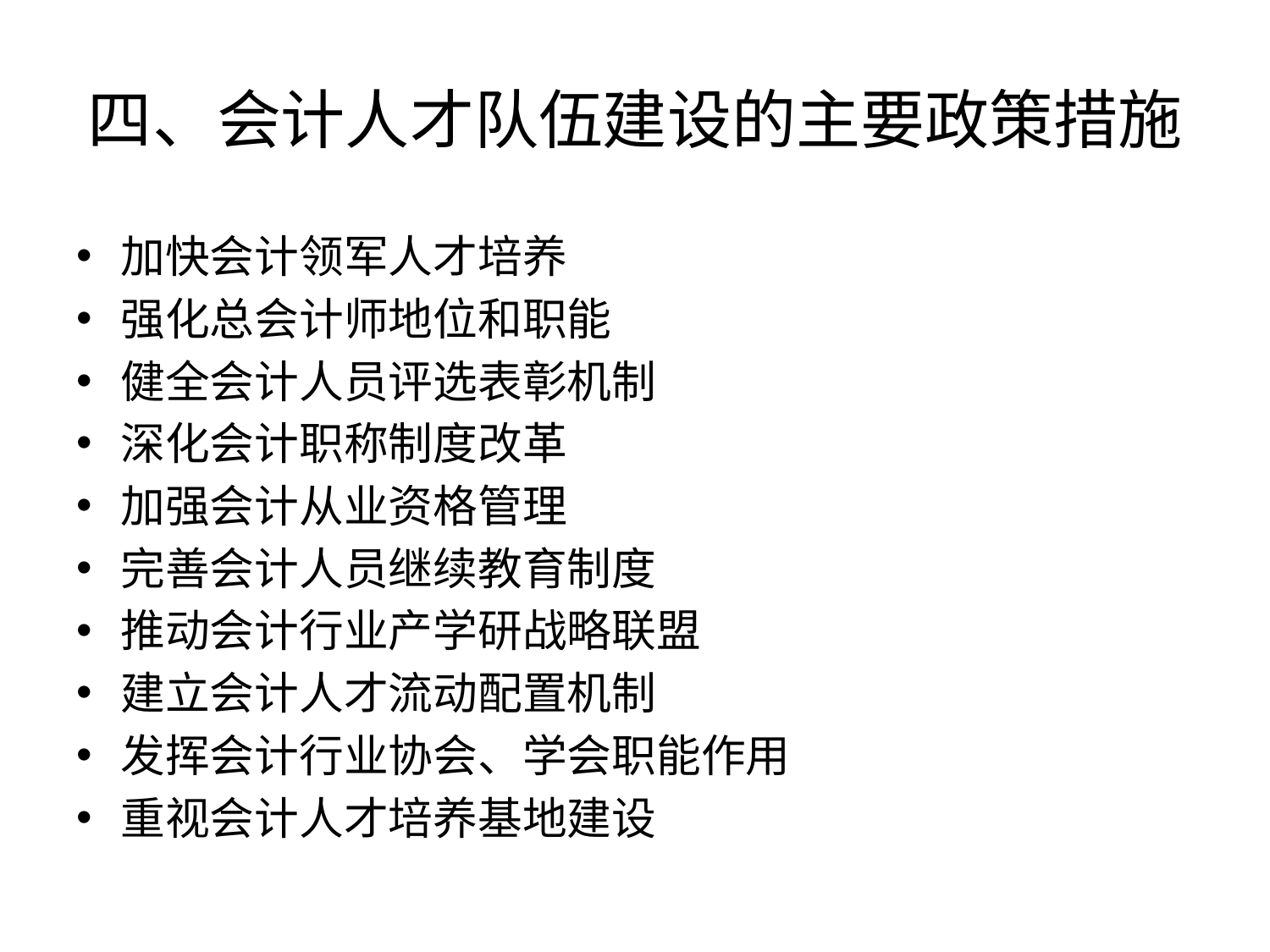

# 四、会计人才队伍建设的主要政策措施
加快会计领军人才培养
强化总会计师地位和职能
健全会计人员评选表彰机制
深化会计职称制度改革
加强会计从业资格管理
完善会计人员继续教育制度
推动会计行业产学研战略联盟
建立会计人才流动配置机制
发挥会计行业协会、学会职能作用
重视会计人才培养基地建设